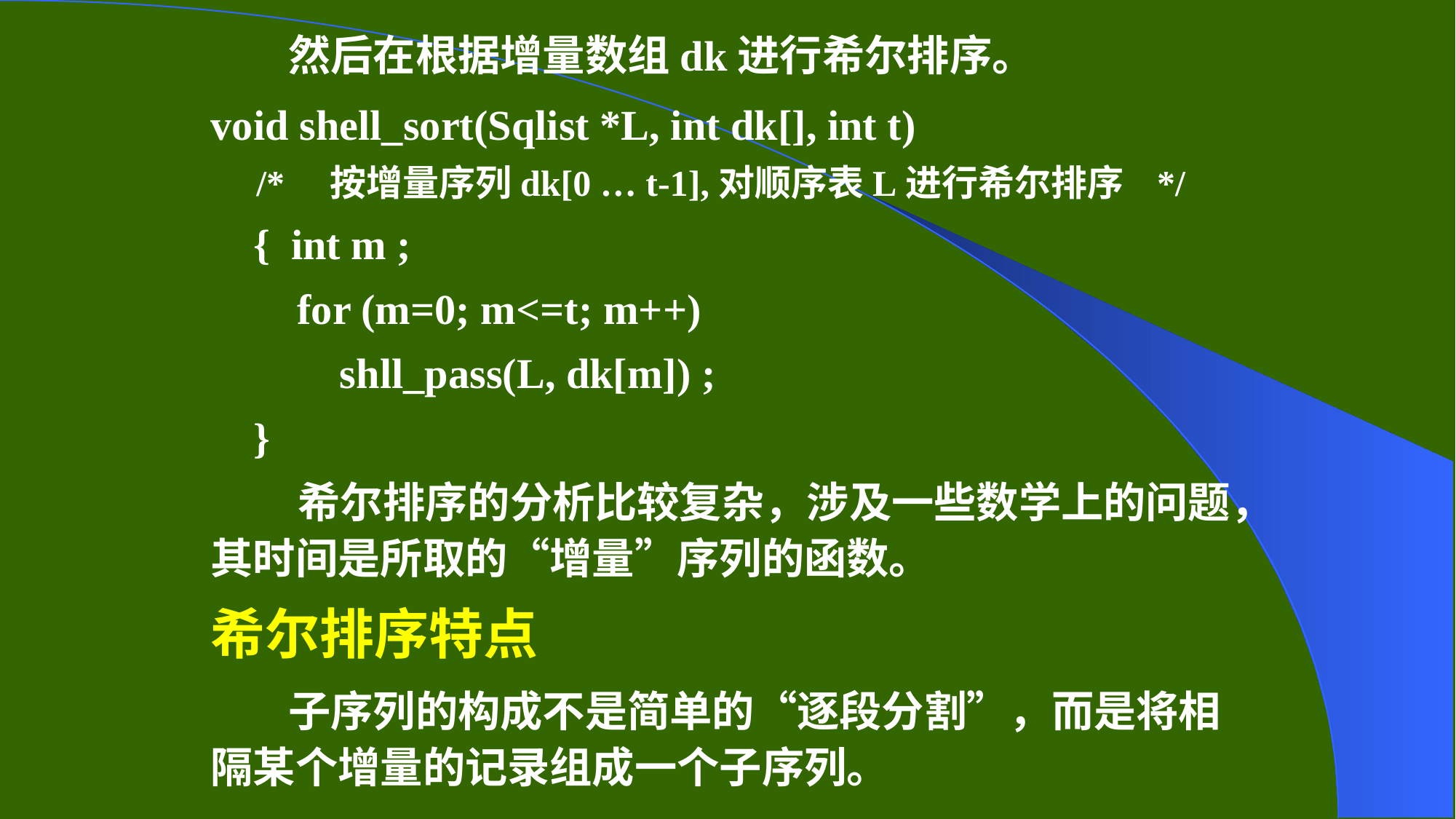

然后在根据增量数组dk进行希尔排序。
void shell_sort(Sqlist *L, int dk[], int t)
     /*    按增量序列dk[0 … t-1],对顺序表L进行希尔排序   */
{  int m ;
for (m=0; m<=t; m++)
shll_pass(L, dk[m]) ;
}
        希尔排序的分析比较复杂，涉及一些数学上的问题，其时间是所取的“增量”序列的函数。
希尔排序特点
       子序列的构成不是简单的“逐段分割”，而是将相隔某个增量的记录组成一个子序列。